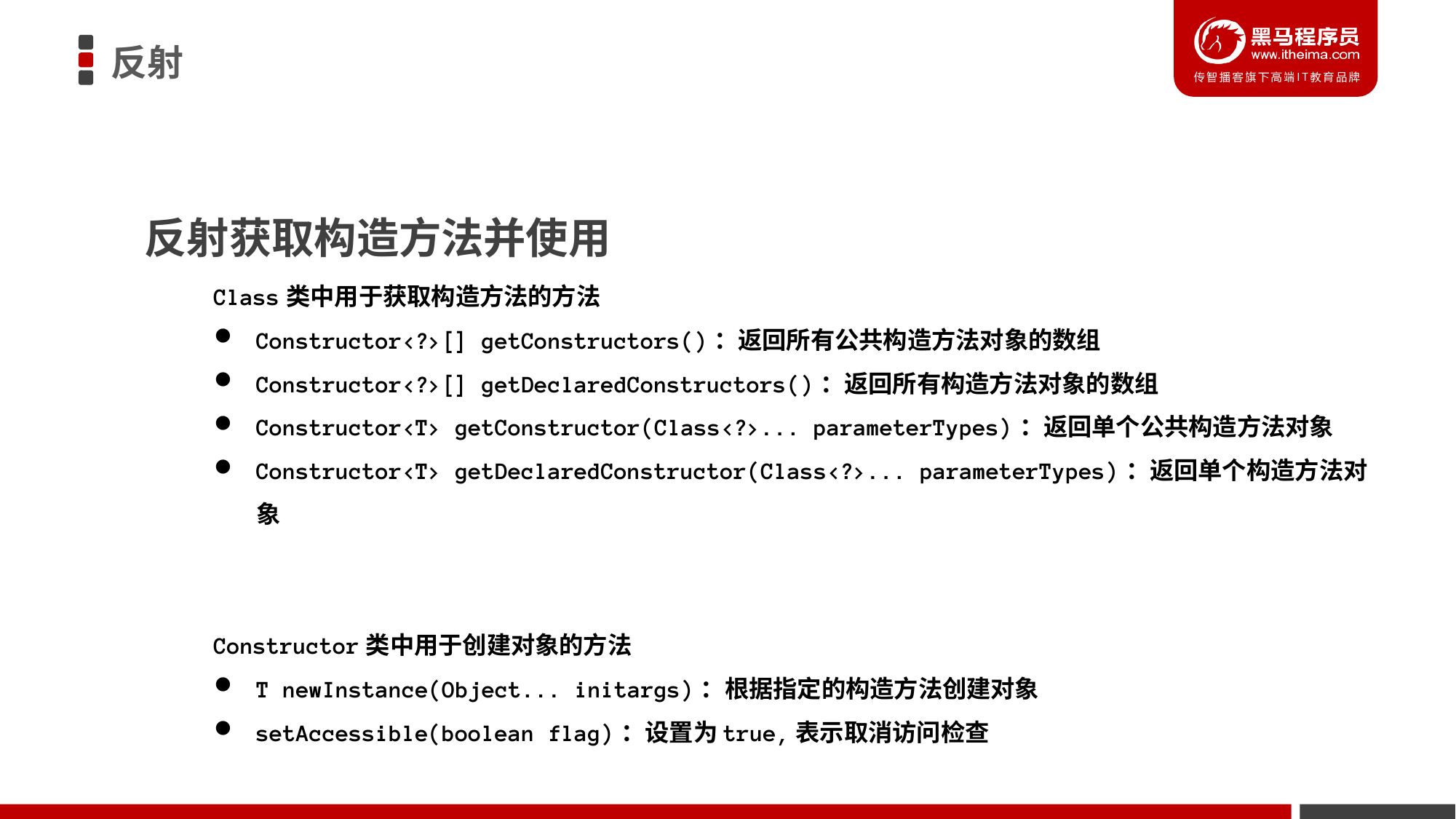

反射
反射获取构造方法并使用
Class类中用于获取构造方法的方法
Constructor<?>[] getConstructors​()：返回所有公共构造方法对象的数组
Constructor<?>[] getDeclaredConstructors​()：返回所有构造方法对象的数组
Constructor<T> getConstructor​(Class<?>... parameterTypes)：返回单个公共构造方法对象
Constructor<T> getDeclaredConstructor​(Class<?>... parameterTypes)：返回单个构造方法对象

Constructor类中用于创建对象的方法
T newInstance​(Object... initargs)：根据指定的构造方法创建对象
setAccessible(boolean flag)：设置为true,表示取消访问检查